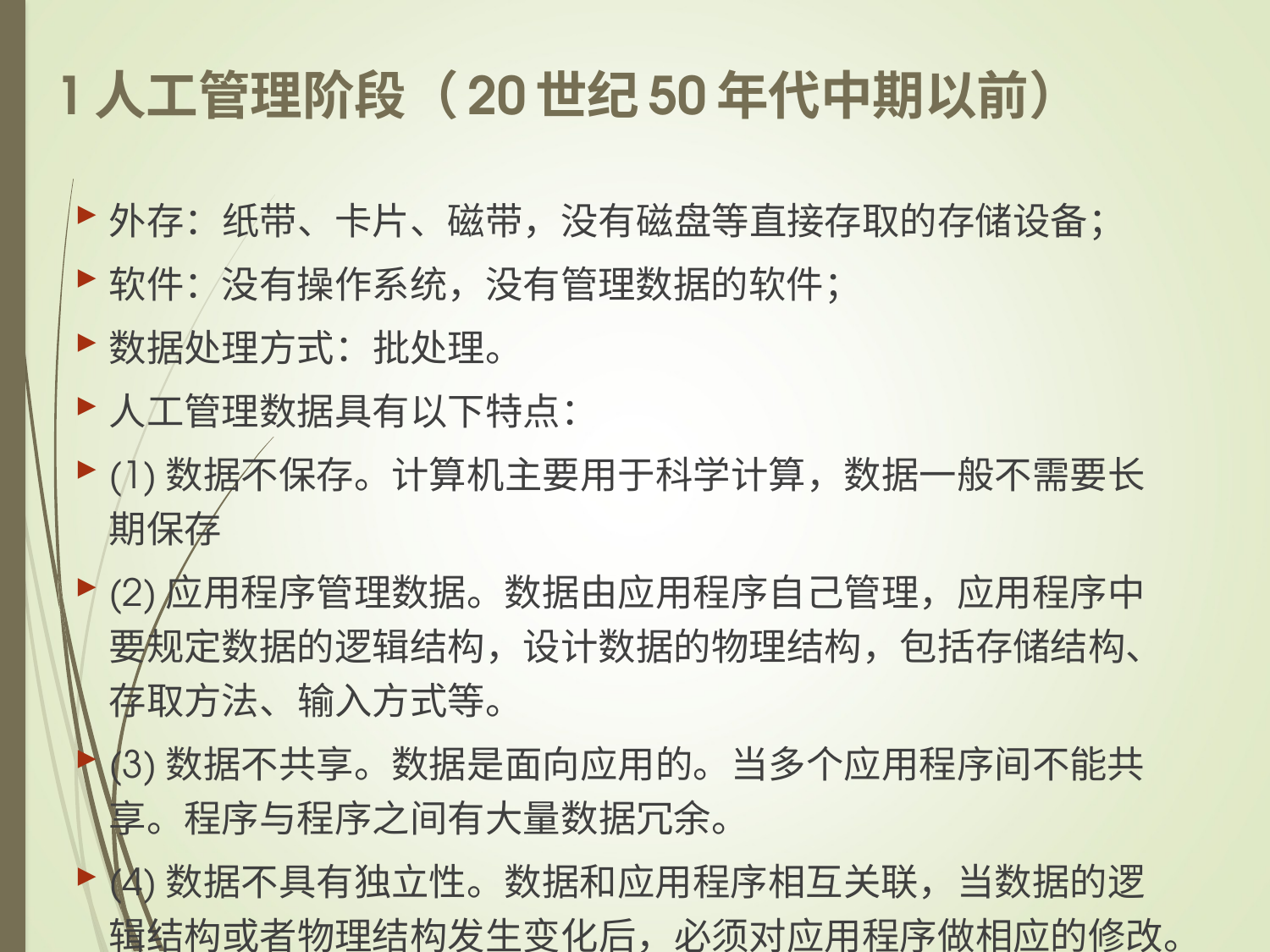

1人工管理阶段（20世纪50年代中期以前）
外存：纸带、卡片、磁带，没有磁盘等直接存取的存储设备；
软件：没有操作系统，没有管理数据的软件；
数据处理方式：批处理。
人工管理数据具有以下特点：
(1)数据不保存。计算机主要用于科学计算，数据一般不需要长期保存
(2)应用程序管理数据。数据由应用程序自己管理，应用程序中要规定数据的逻辑结构，设计数据的物理结构，包括存储结构、存取方法、输入方式等。
(3)数据不共享。数据是面向应用的。当多个应用程序间不能共享。程序与程序之间有大量数据冗余。
(4)数据不具有独立性。数据和应用程序相互关联，当数据的逻辑结构或者物理结构发生变化后，必须对应用程序做相应的修改。